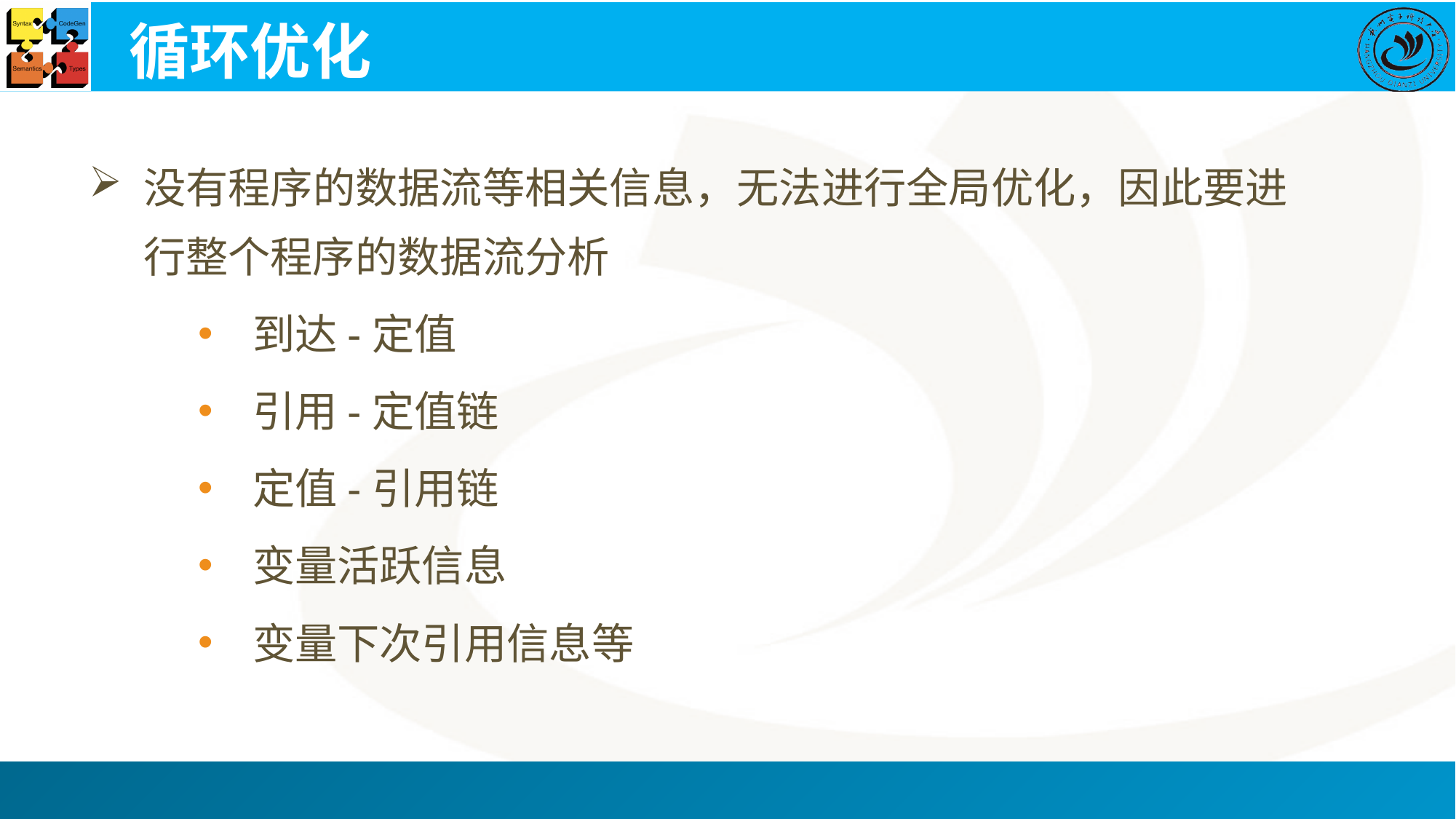

# 循环优化
没有程序的数据流等相关信息，无法进行全局优化，因此要进行整个程序的数据流分析
到达-定值
引用-定值链
定值-引用链
变量活跃信息
变量下次引用信息等
53